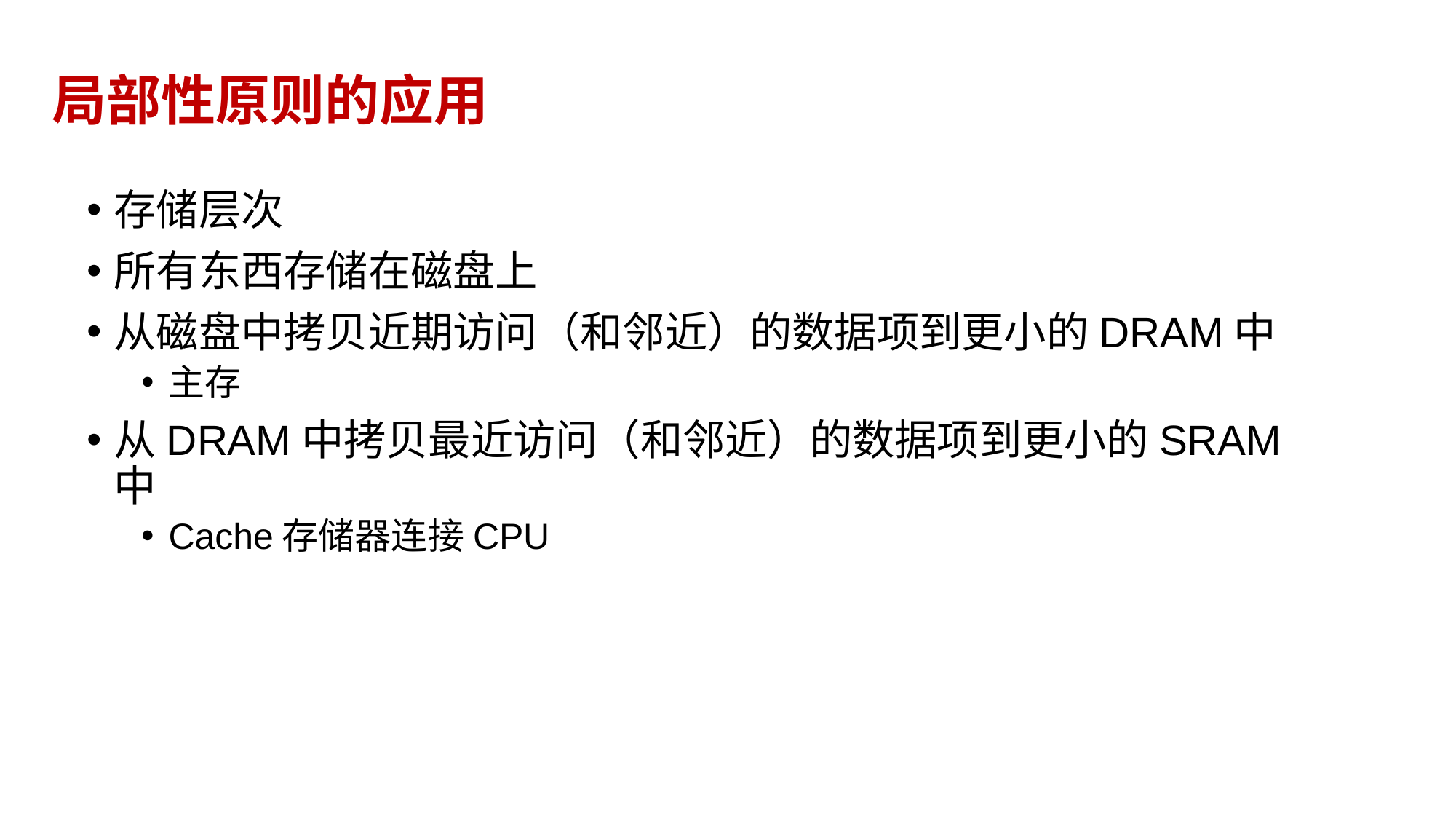

# 局部性原则的应用
存储层次
所有东西存储在磁盘上
从磁盘中拷贝近期访问（和邻近）的数据项到更小的DRAM中
主存
从DRAM中拷贝最近访问（和邻近）的数据项到更小的SRAM中
Cache存储器连接CPU